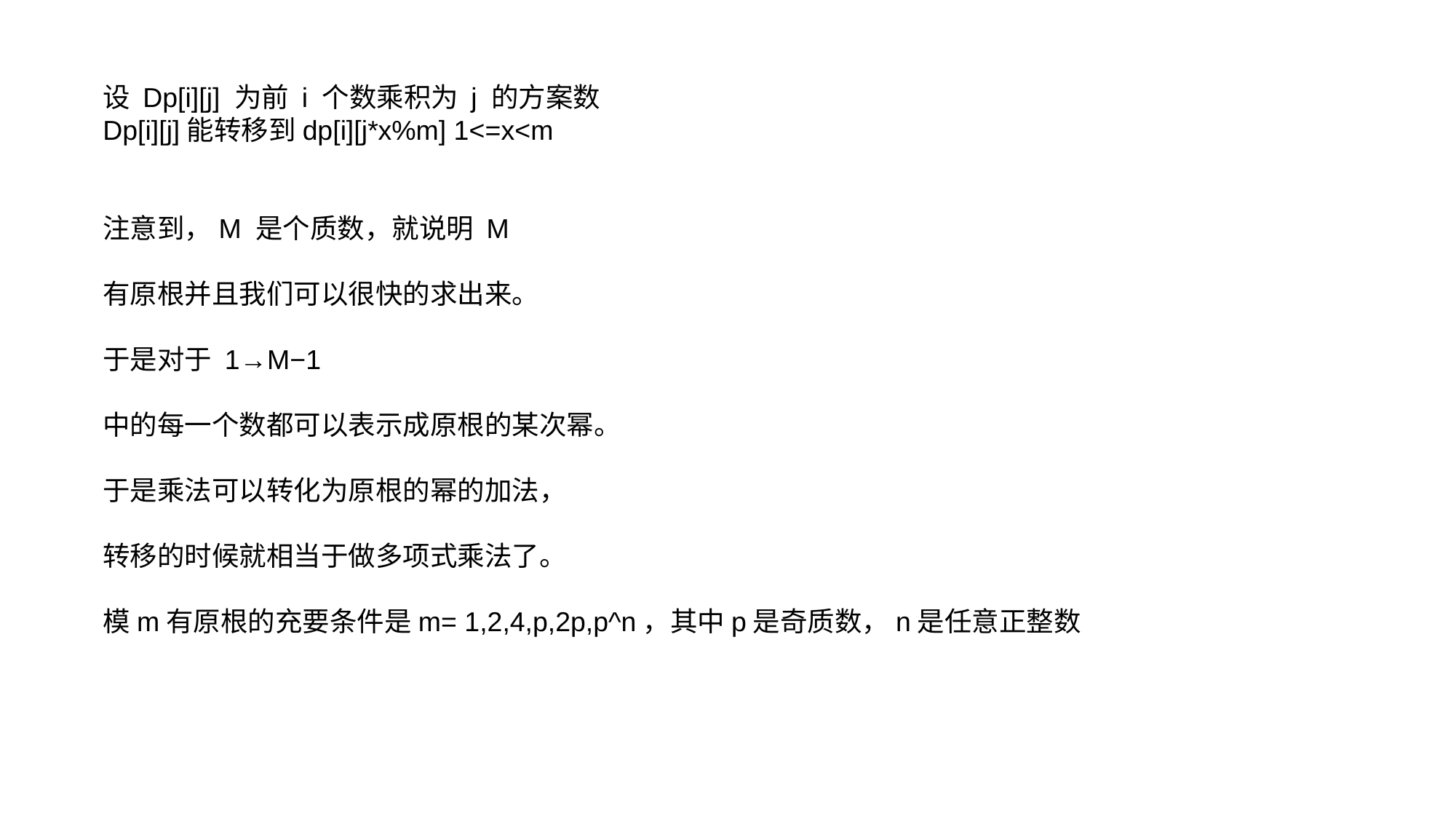

设 Dp[i][j] 为前 i 个数乘积为 j 的方案数
Dp[i][j]能转移到dp[i][j*x%m] 1<=x<m

注意到，M 是个质数，就说明 M

有原根并且我们可以很快的求出来。

于是对于 1→M−1

中的每一个数都可以表示成原根的某次幂。

于是乘法可以转化为原根的幂的加法，

转移的时候就相当于做多项式乘法了。

模m有原根的充要条件是m= 1,2,4,p,2p,p^n，其中p是奇质数，n是任意正整数